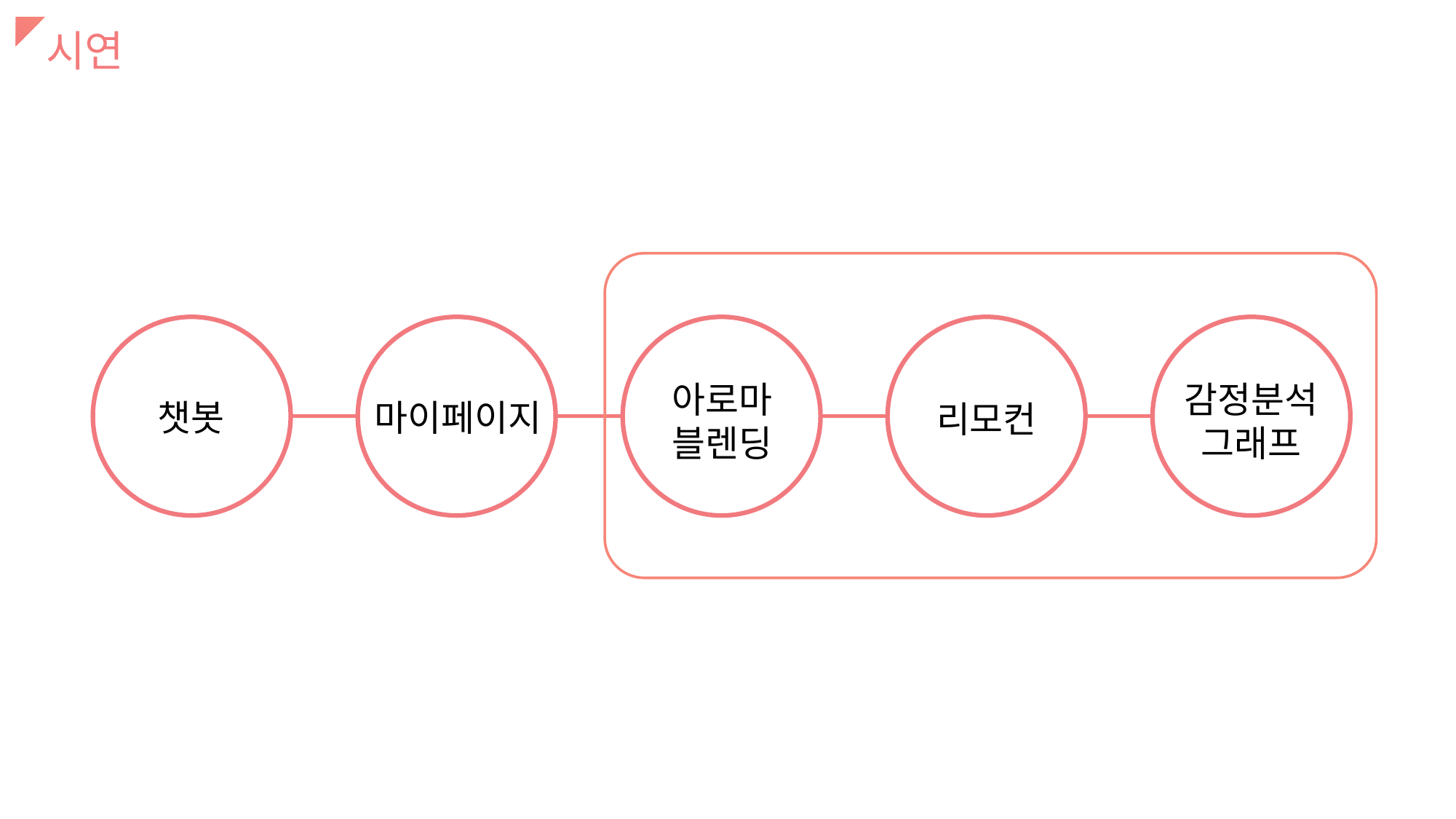

시연

아로마
블렌딩
감정분석
그래프
챗봇
마이페이지
리모컨